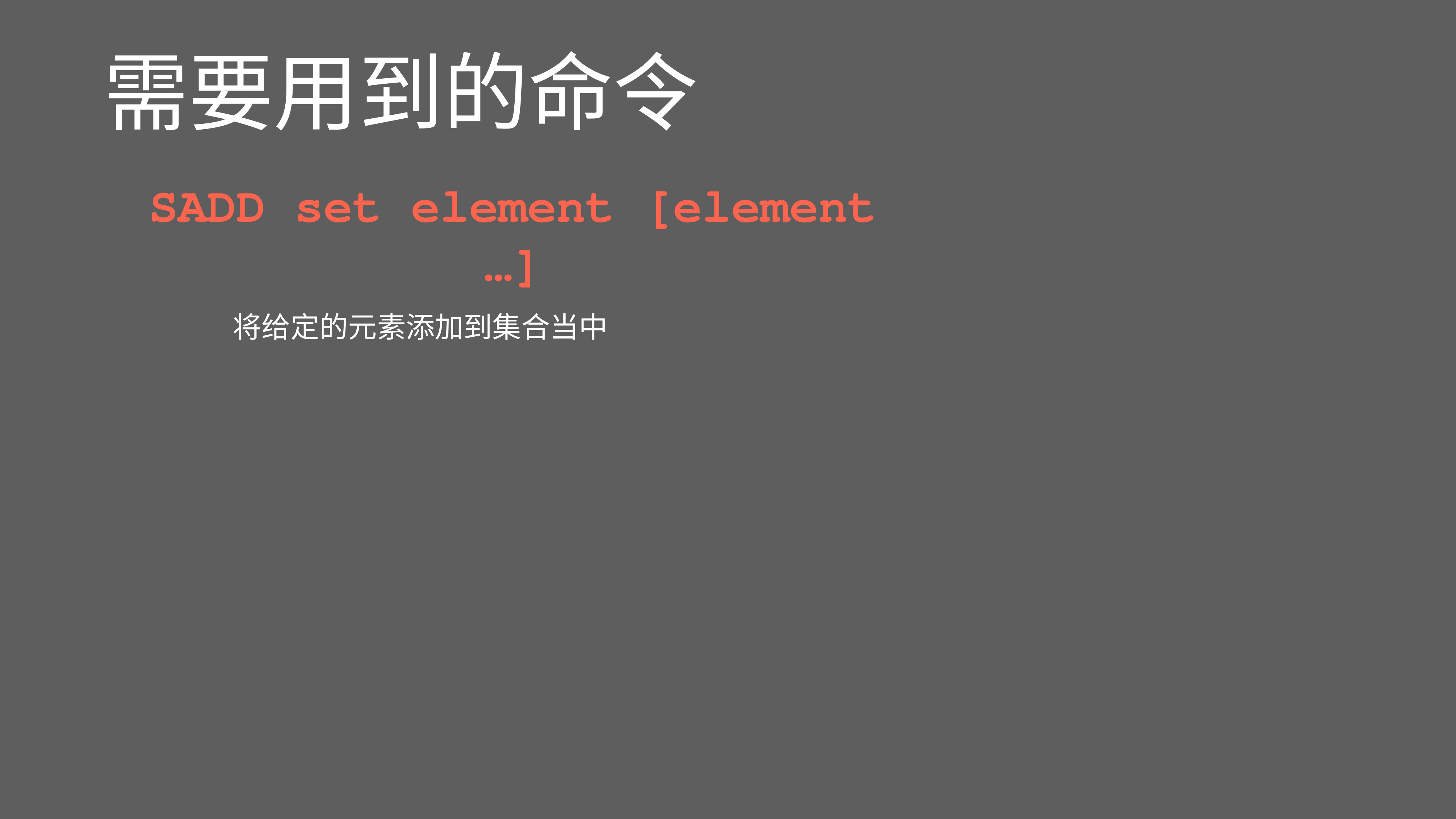

# 需要用到的命令
SADD set element [element …]
将给定的元素添加到集合当中